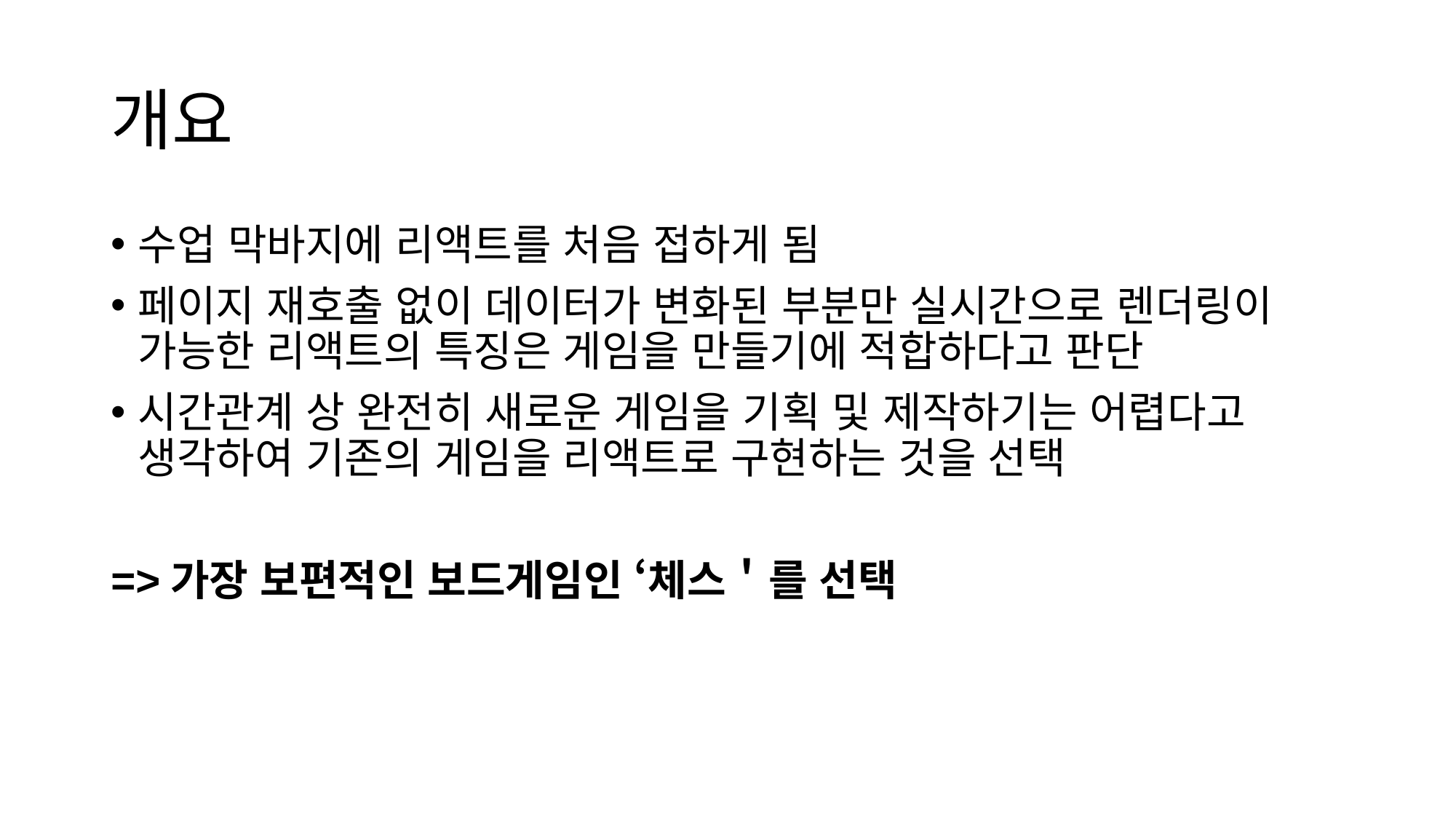

# 개요
수업 막바지에 리액트를 처음 접하게 됨
페이지 재호출 없이 데이터가 변화된 부분만 실시간으로 렌더링이 가능한 리액트의 특징은 게임을 만들기에 적합하다고 판단
시간관계 상 완전히 새로운 게임을 기획 및 제작하기는 어렵다고 생각하여 기존의 게임을 리액트로 구현하는 것을 선택

=>가장 보편적인 보드게임인 ‘체스＇를 선택